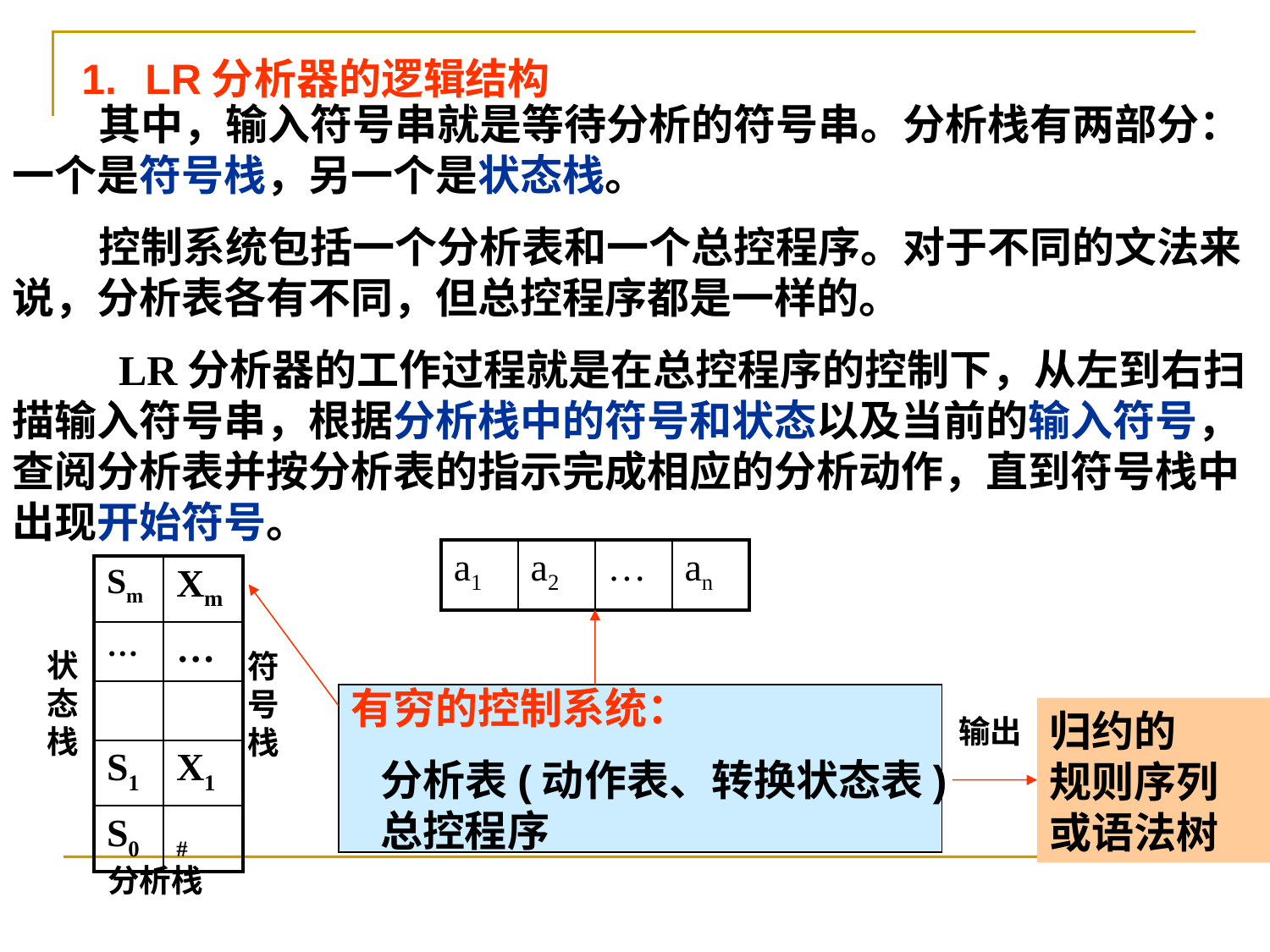

LR分析器的逻辑结构
        其中，输入符号串就是等待分析的符号串。分析栈有两部分：一个是符号栈，另一个是状态栈。
        控制系统包括一个分析表和一个总控程序。对于不同的文法来说，分析表各有不同，但总控程序都是一样的。
         LR分析器的工作过程就是在总控程序的控制下，从左到右扫描输入符号串，根据分析栈中的符号和状态以及当前的输入符号，查阅分析表并按分析表的指示完成相应的分析动作，直到符号栈中出现开始符号。

| a1 | a2 | … | an |
| --- | --- | --- | --- |
| Sm | Xm |
| --- | --- |
| … | … |
|  |  |
| S1 | X1 |
| S0 | # |

状态栈
符号栈
有穷的控制系统：
  分析表(动作表、转换状态表)
  总控程序
归约的
规则序列或语法树
输出

分析栈
27